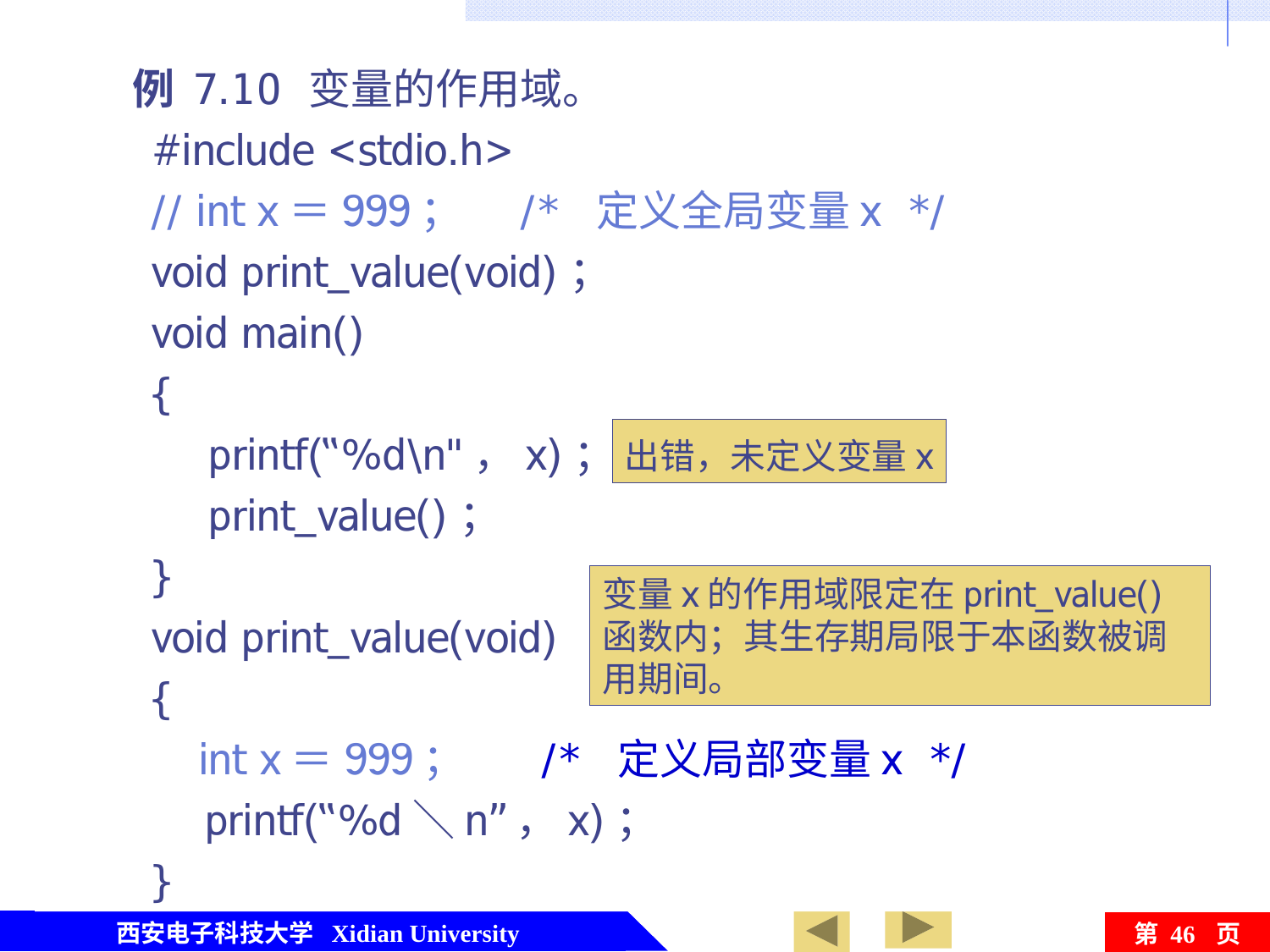

例 7.10 变量的作用域。
　　 #include <stdio.h>
　　 // int x＝999；     /*  定义全局变量x  */
　　 void print_value(void)；
　　 void main()
　　 {
　　       printf(“%d\n"，x)；
　　       print_value()；
　　 }
　　 void print_value(void)
　　 {
　　      int x＝999；       /*  定义局部变量x  */
            printf(“%d＼n”，x)；
　　 }
出错，未定义变量x
变量x的作用域限定在print_value()函数内；其生存期局限于本函数被调用期间。